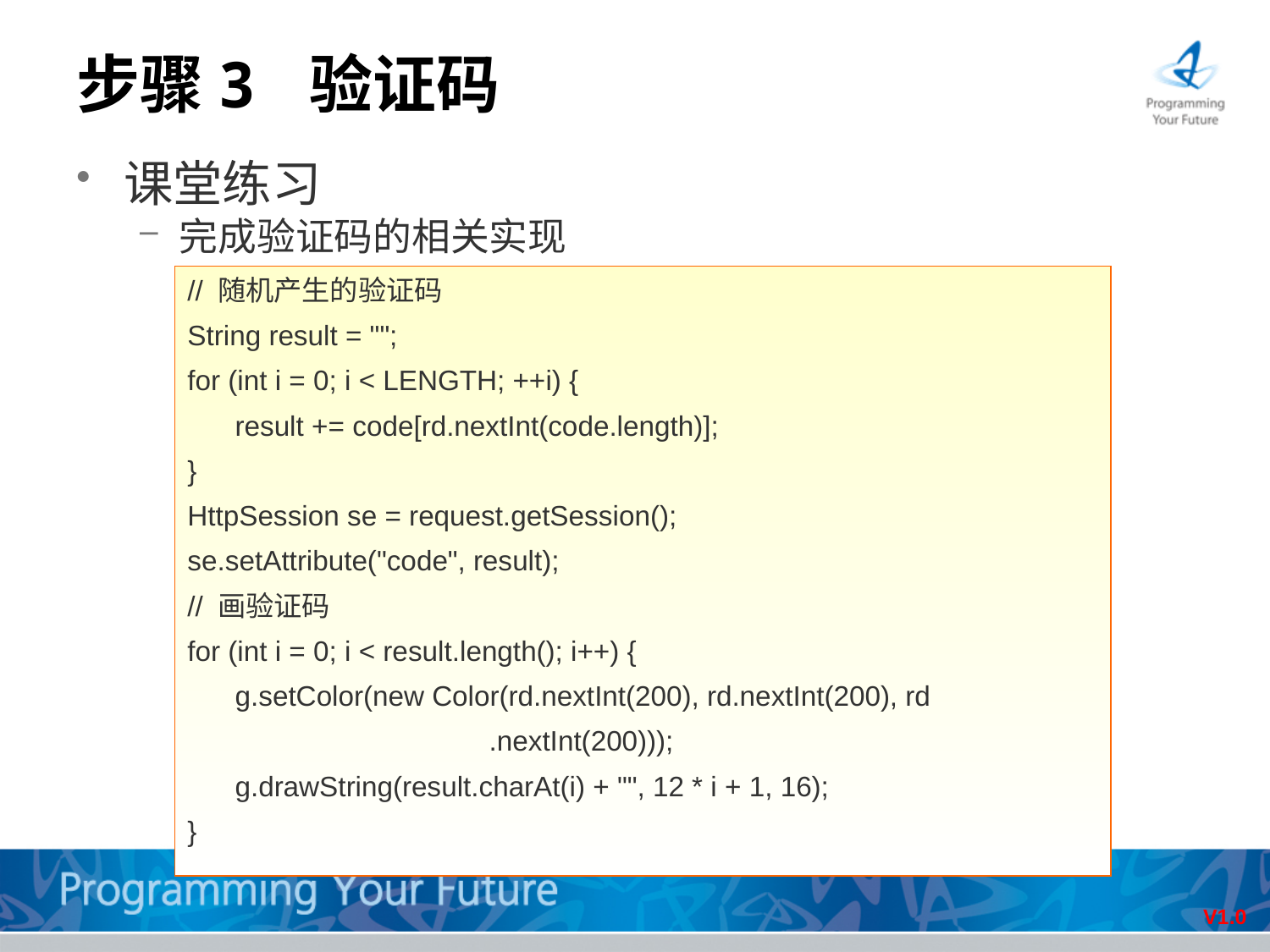

# 步骤3 验证码
课堂练习
完成验证码的相关实现
// 随机产生的验证码
String result = "";
for (int i = 0; i < LENGTH; ++i) {
	result += code[rd.nextInt(code.length)];
}
HttpSession se = request.getSession();
se.setAttribute("code", result);
// 画验证码
for (int i = 0; i < result.length(); i++) {
	g.setColor(new Color(rd.nextInt(200), rd.nextInt(200), rd
			.nextInt(200)));
	g.drawString(result.charAt(i) + "", 12 * i + 1, 16);
}